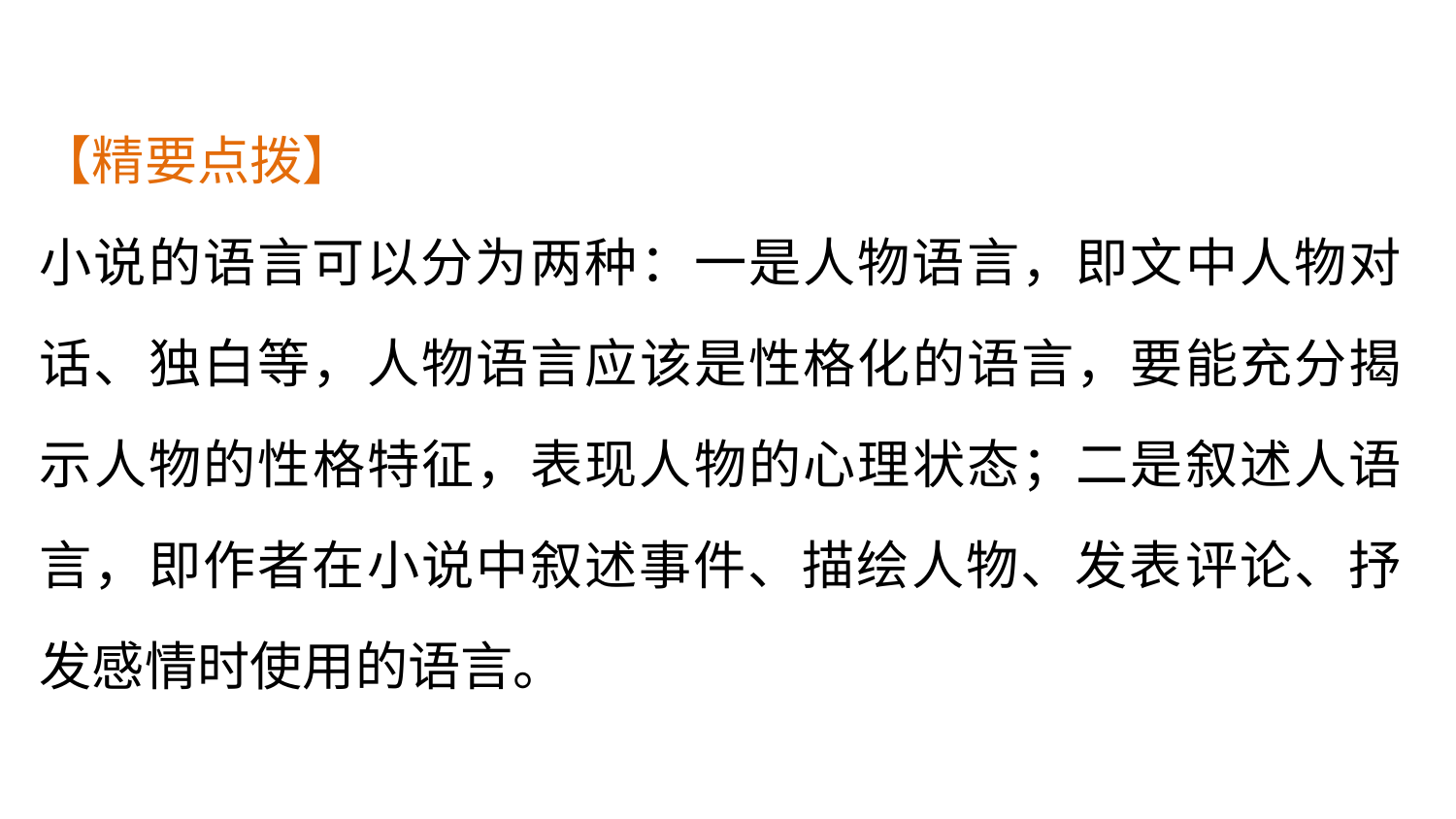

【精要点拨】
小说的语言可以分为两种：一是人物语言，即文中人物对话、独白等，人物语言应该是性格化的语言，要能充分揭示人物的性格特征，表现人物的心理状态；二是叙述人语言，即作者在小说中叙述事件、描绘人物、发表评论、抒发感情时使用的语言。